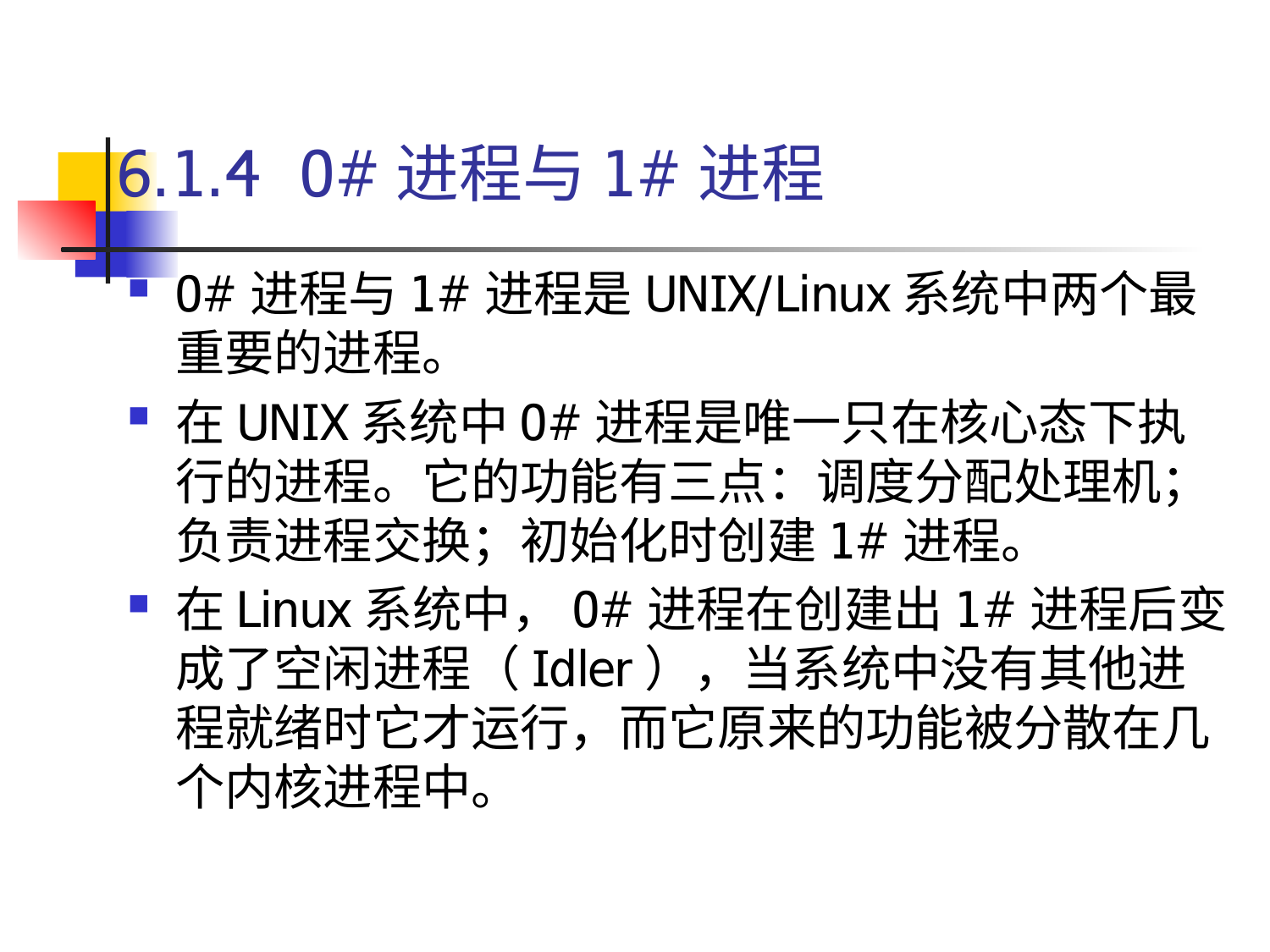

# 6.1.4  0#进程与1#进程
0#进程与1#进程是UNIX/Linux系统中两个最重要的进程。
在UNIX系统中0#进程是唯一只在核心态下执行的进程。它的功能有三点：调度分配处理机；负责进程交换；初始化时创建1#进程。
在Linux系统中，0#进程在创建出1#进程后变成了空闲进程（Idler），当系统中没有其他进程就绪时它才运行，而它原来的功能被分散在几个内核进程中。